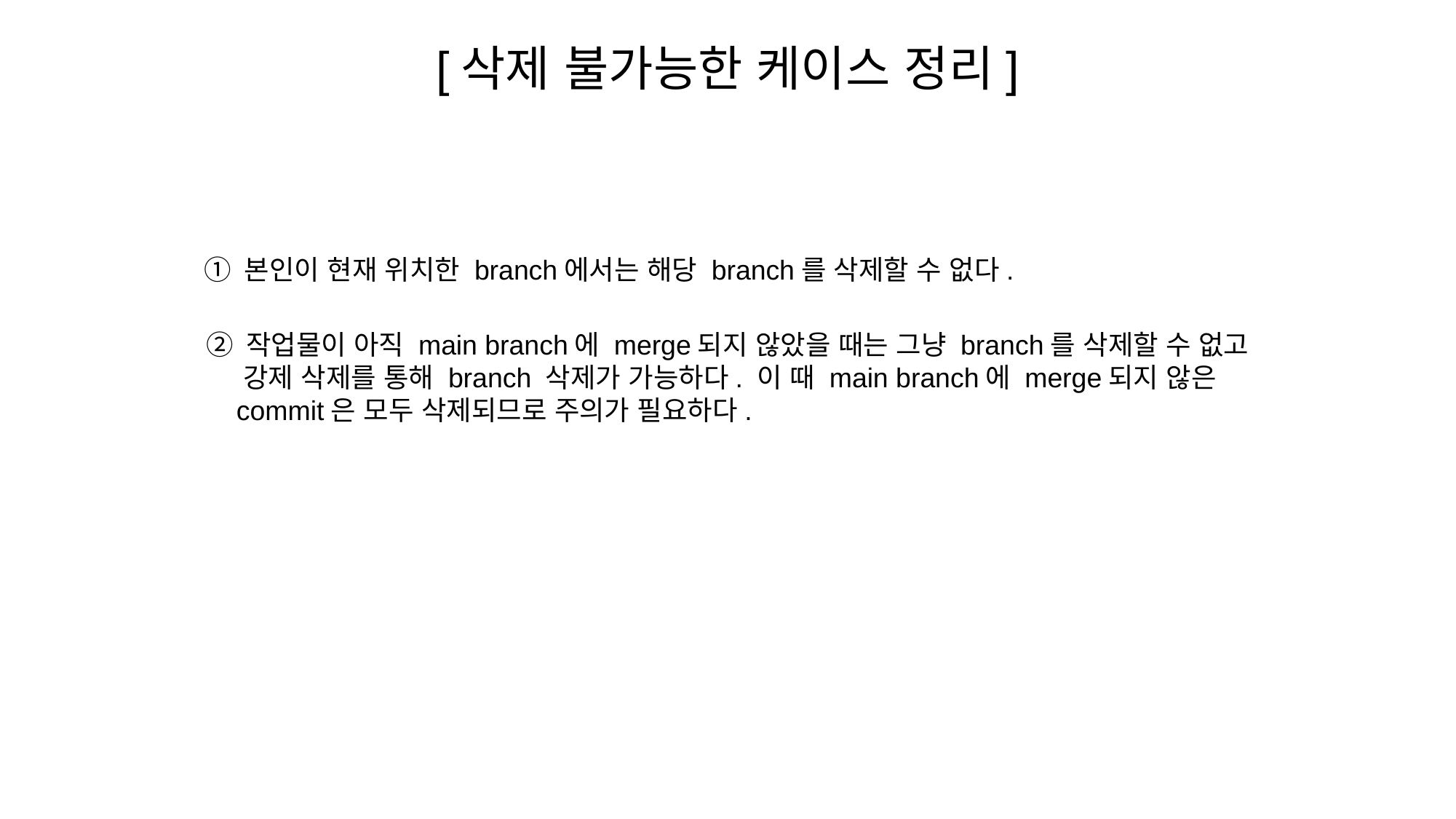

[삭제 불가능한 케이스 정리]
① 본인이 현재 위치한 branch에서는 해당 branch를 삭제할 수 없다.
② 작업물이 아직 main branch에 merge되지 않았을 때는 그냥 branch를 삭제할 수 없고
    강제 삭제를 통해 branch 삭제가 가능하다. 이 때 main branch에 merge되지 않은
    commit은 모두 삭제되므로 주의가 필요하다.